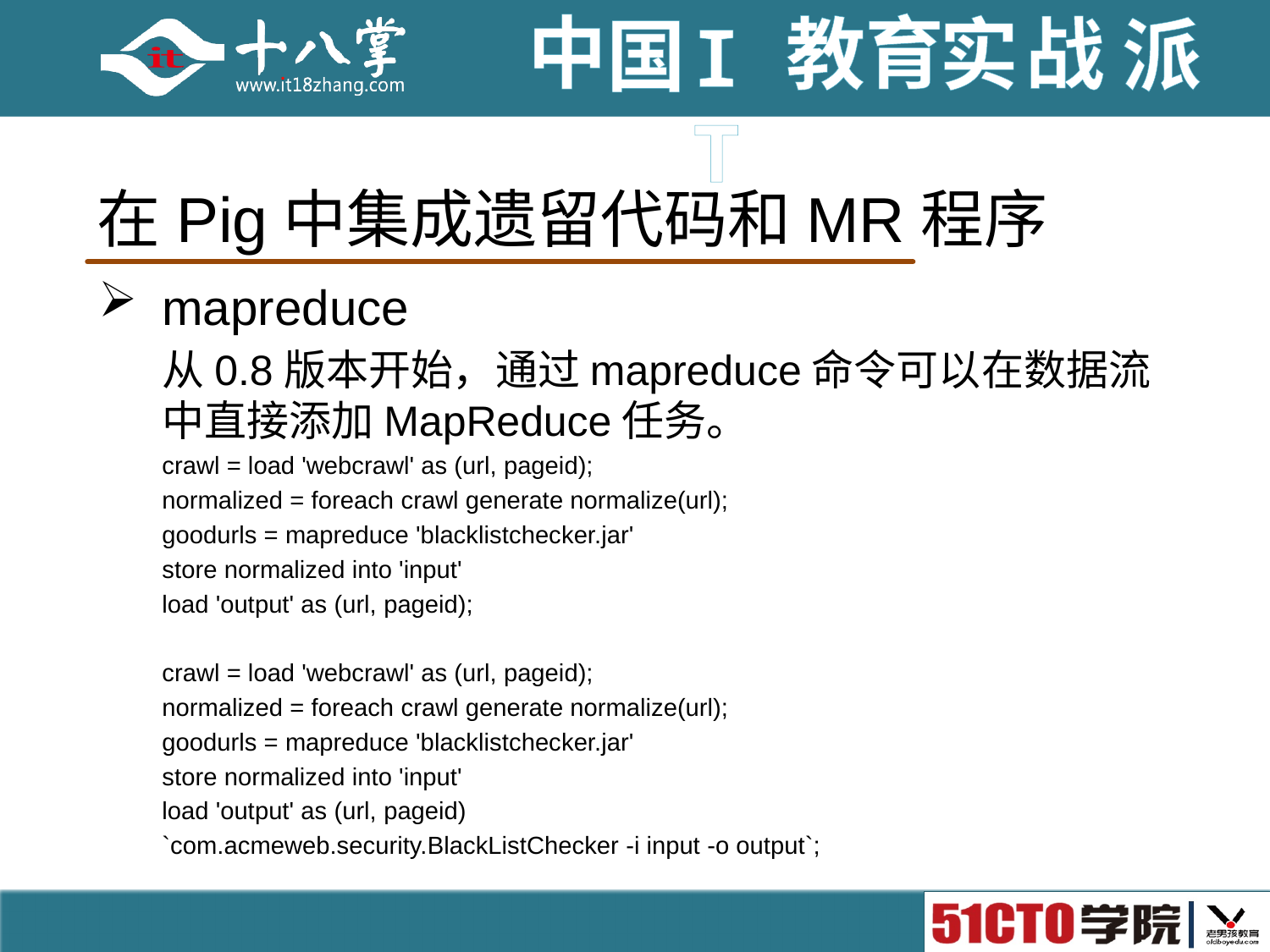

# 在Pig中集成遗留代码和MR程序
mapreduce
从0.8版本开始，通过mapreduce命令可以在数据流中直接添加MapReduce任务。
crawl = load 'webcrawl' as (url, pageid);
normalized = foreach crawl generate normalize(url);
goodurls = mapreduce 'blacklistchecker.jar'
store normalized into 'input'
load 'output' as (url, pageid);

crawl = load 'webcrawl' as (url, pageid);
normalized = foreach crawl generate normalize(url);
goodurls = mapreduce 'blacklistchecker.jar'
store normalized into 'input'
load 'output' as (url, pageid)
`com.acmeweb.security.BlackListChecker -i input -o output`;